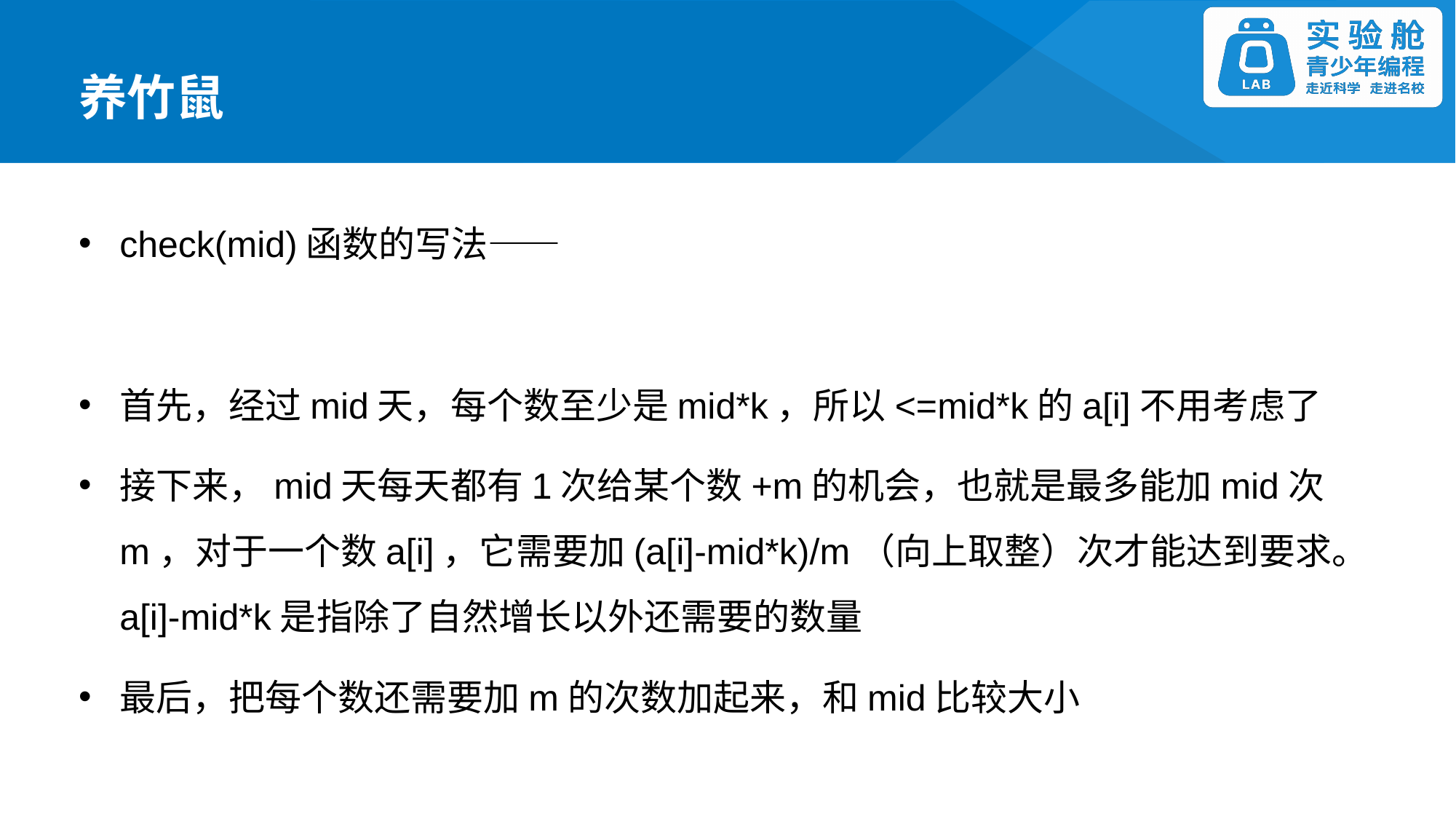

养竹鼠
check(mid)函数的写法——

首先，经过mid天，每个数至少是mid*k，所以<=mid*k的a[i]不用考虑了
接下来，mid天每天都有1次给某个数+m的机会，也就是最多能加mid次m，对于一个数a[i]，它需要加(a[i]-mid*k)/m（向上取整）次才能达到要求。 a[i]-mid*k是指除了自然增长以外还需要的数量
最后，把每个数还需要加m的次数加起来，和mid比较大小